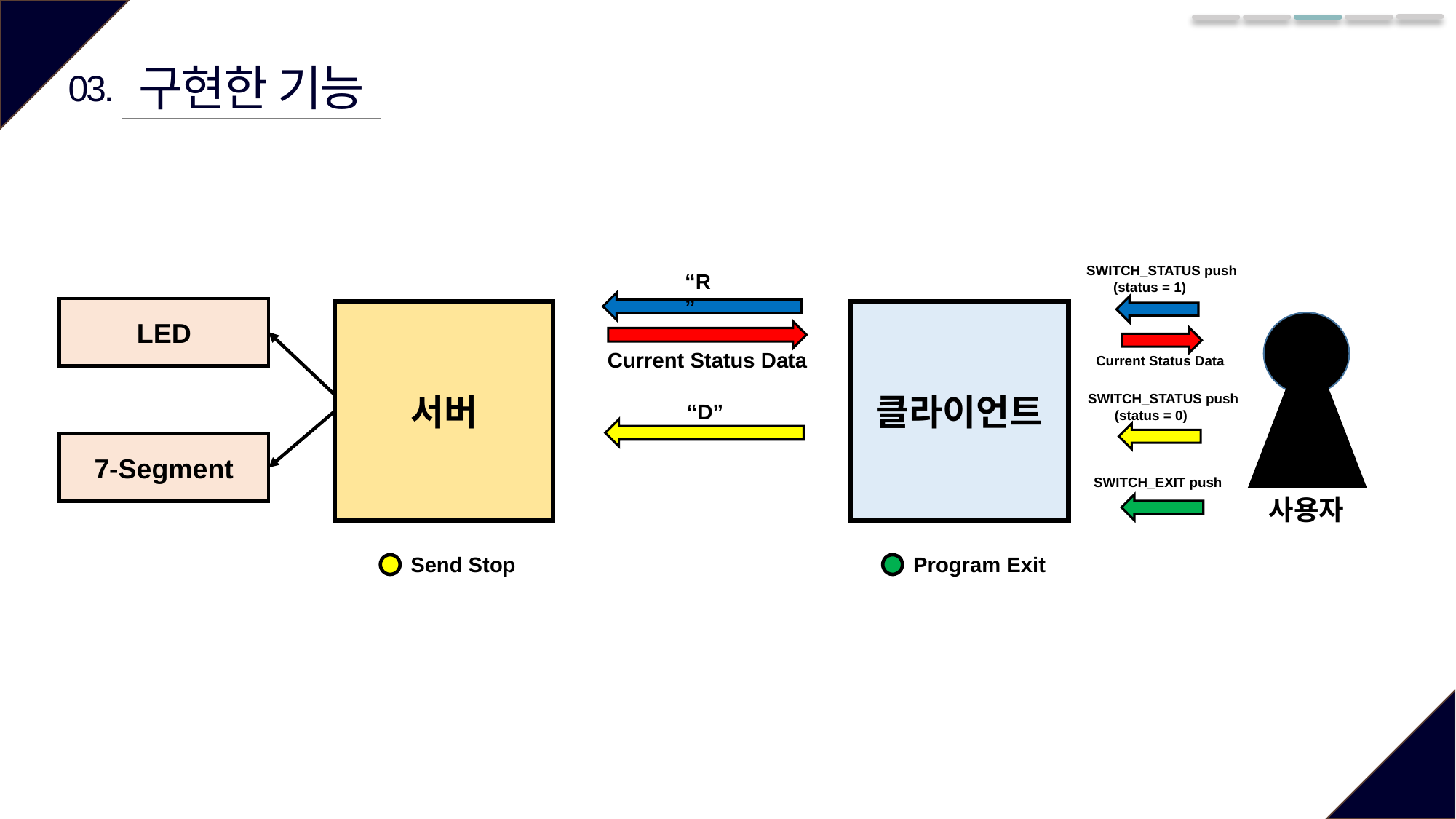

구현한 기능
03.
SWITCH_STATUS push
       (status = 1)
“R”

LED
서버
클라이언트

Current Status Data
Current Status Data
SWITCH_STATUS push
       (status = 0)
“D”

7-Segment
SWITCH_EXIT push
사용자

Program Exit
Send Stop